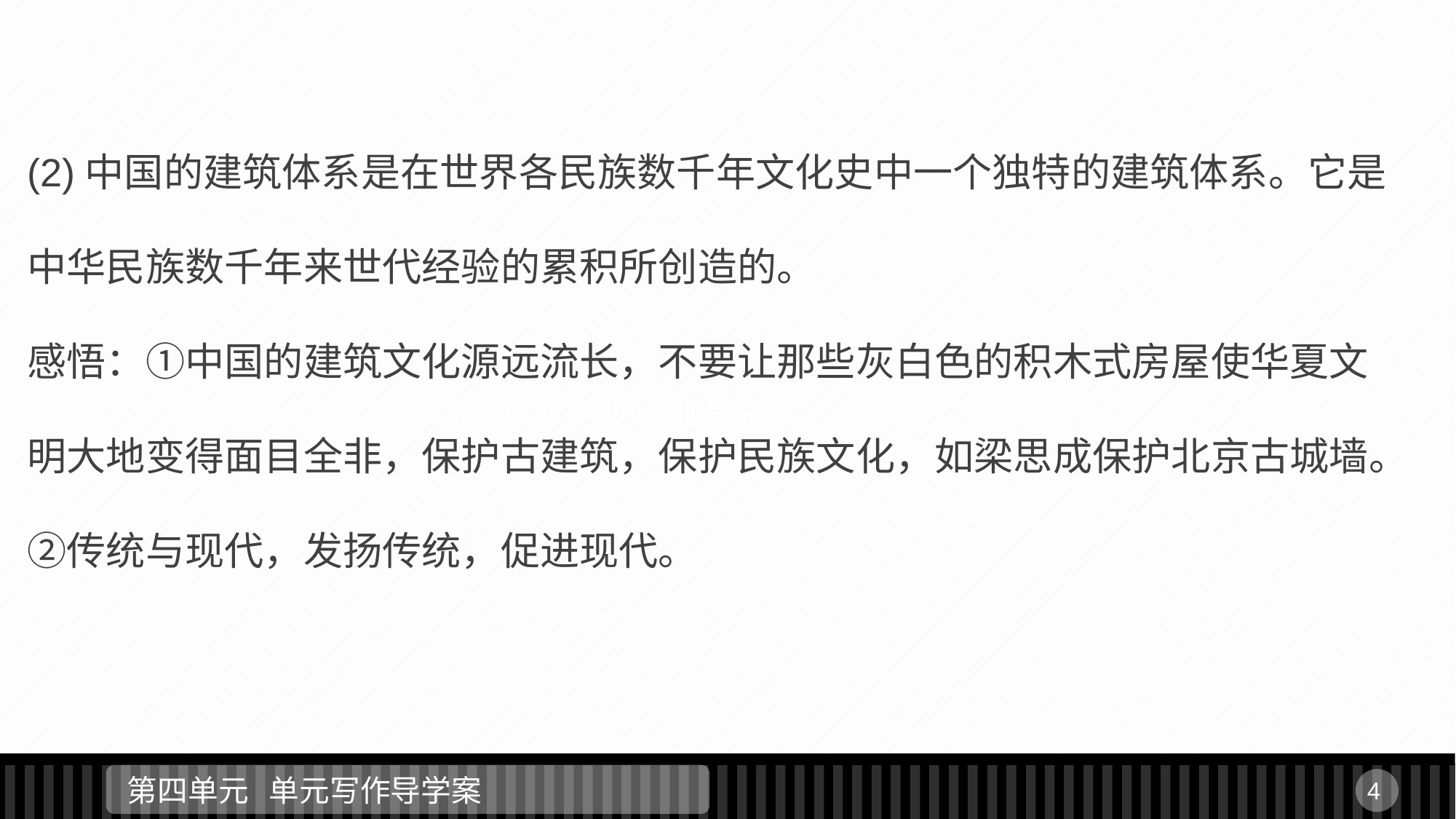

(2)中国的建筑体系是在世界各民族数千年文化史中一个独特的建筑体系。它是中华民族数千年来世代经验的累积所创造的。
感悟：①中国的建筑文化源远流长，不要让那些灰白色的积木式房屋使华夏文明大地变得面目全非，保护古建筑，保护民族文化，如梁思成保护北京古城墙。②传统与现代，发扬传统，促进现代。